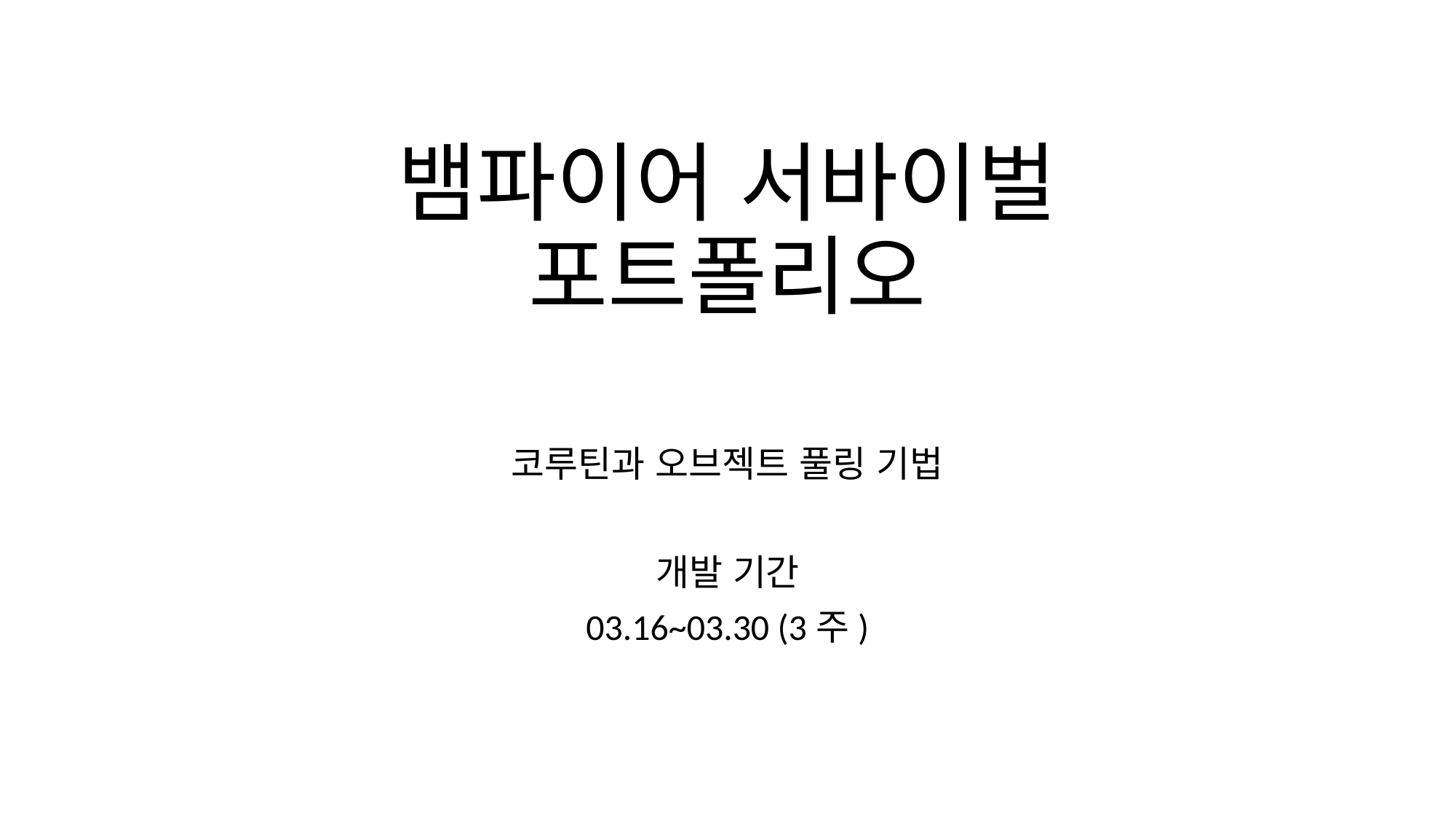

# 뱀파이어 서바이벌 포트폴리오

코루틴과 오브젝트 풀링 기법

개발 기간
03.16~03.30 (3주)